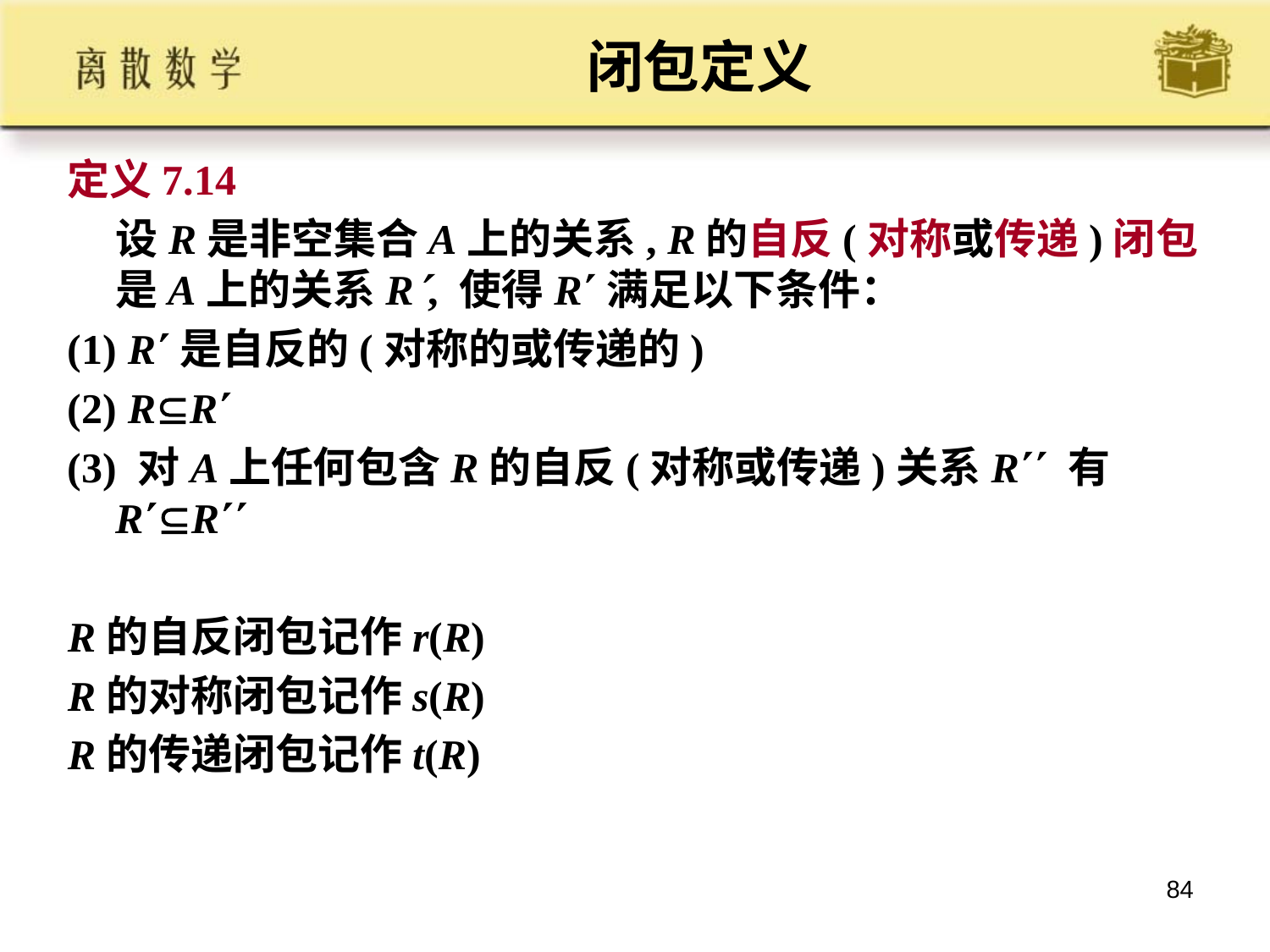

# 闭包定义
定义7.14
    设R是非空集合A上的关系, R的自反(对称或传递)闭包是A上的关系R′, 使得R′满足以下条件：
(1) R′是自反的(对称的或传递的)
(2) R⊆R′
(3) 对A上任何包含R的自反(对称或传递)关系R′′ 有R′⊆R′′

R的自反闭包记作r(R)
R的对称闭包记作s(R)
R的传递闭包记作t(R)
84